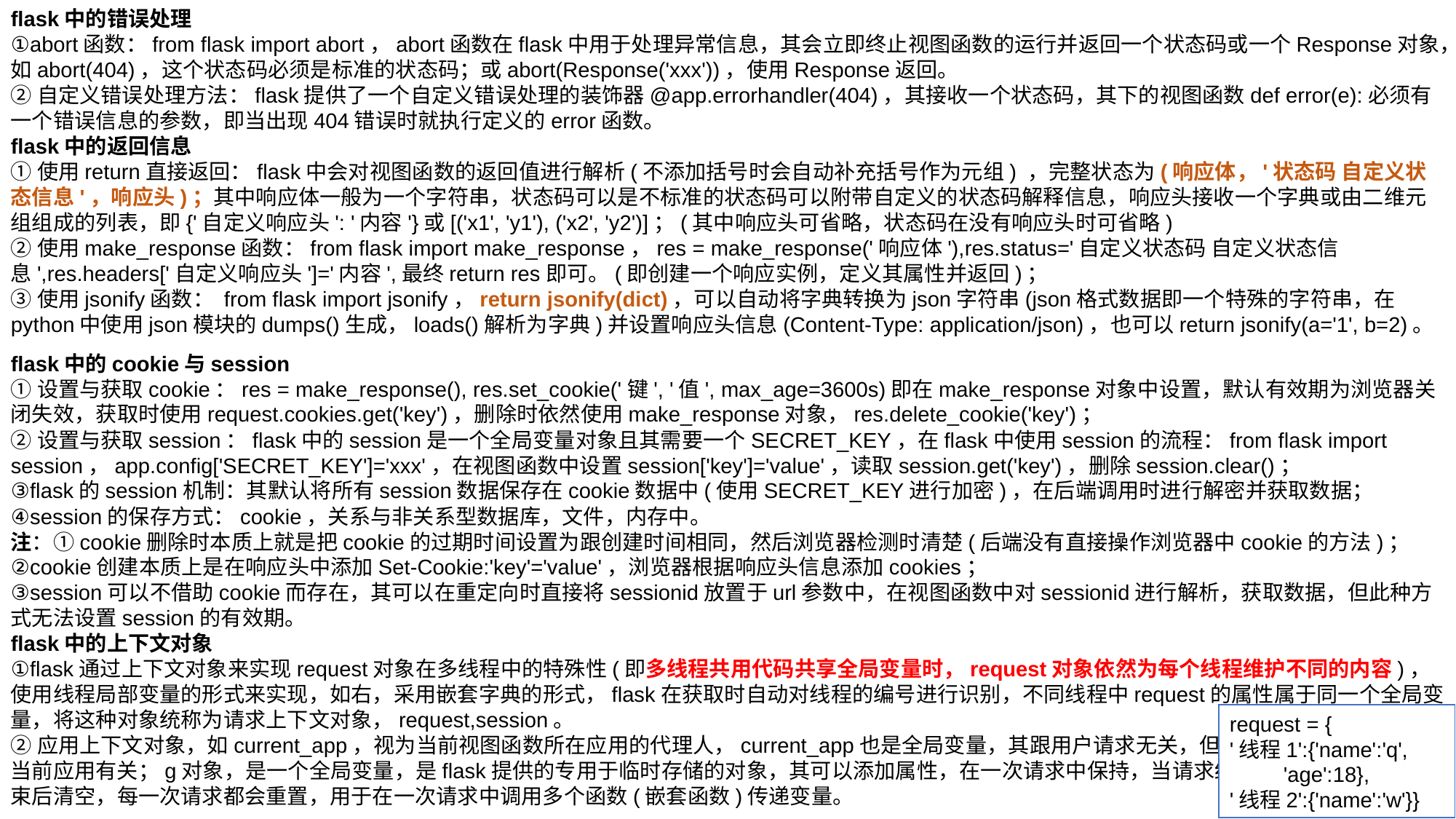

flask中的错误处理
①abort函数：from flask import abort，abort函数在flask中用于处理异常信息，其会立即终止视图函数的运行并返回一个状态码或一个Response对象，如abort(404)，这个状态码必须是标准的状态码；或abort(Response('xxx'))，使用Response返回。
②自定义错误处理方法：flask提供了一个自定义错误处理的装饰器@app.errorhandler(404)，其接收一个状态码，其下的视图函数def error(e):必须有一个错误信息的参数，即当出现404错误时就执行定义的error函数。
flask中的返回信息
①使用return直接返回：flask中会对视图函数的返回值进行解析(不添加括号时会自动补充括号作为元组) ，完整状态为(响应体，'状态码 自定义状态信息'，响应头)；其中响应体一般为一个字符串，状态码可以是不标准的状态码可以附带自定义的状态码解释信息，响应头接收一个字典或由二维元组组成的列表，即{'自定义响应头': '内容'}或[('x1', 'y1'), ('x2', 'y2')]；(其中响应头可省略，状态码在没有响应头时可省略)
②使用make_response函数：from flask import make_response，res = make_response('响应体'),res.status='自定义状态码 自定义状态信息',res.headers['自定义响应头']='内容',最终return res即可。(即创建一个响应实例，定义其属性并返回)；
③使用jsonify函数： from flask import jsonify，return jsonify(dict)，可以自动将字典转换为json字符串(json格式数据即一个特殊的字符串，在python中使用json模块的dumps()生成，loads()解析为字典)并设置响应头信息(Content-Type: application/json)，也可以return jsonify(a='1', b=2)。
flask中的cookie与session
①设置与获取cookie：res = make_response(), res.set_cookie('键', '值', max_age=3600s)即在make_response对象中设置，默认有效期为浏览器关闭失效，获取时使用request.cookies.get('key')，删除时依然使用make_response对象，res.delete_cookie('key')；
②设置与获取session：flask中的session是一个全局变量对象且其需要一个SECRET_KEY，在flask中使用session的流程：from flask import session，app.config['SECRET_KEY']='xxx'，在视图函数中设置session['key']='value'，读取session.get('key')，删除session.clear()；
③flask的session机制：其默认将所有session数据保存在cookie数据中(使用SECRET_KEY进行加密)，在后端调用时进行解密并获取数据；
④session的保存方式：cookie，关系与非关系型数据库，文件，内存中。
注：①cookie删除时本质上就是把cookie的过期时间设置为跟创建时间相同，然后浏览器检测时清楚(后端没有直接操作浏览器中cookie的方法)；
②cookie创建本质上是在响应头中添加Set-Cookie:'key'='value'，浏览器根据响应头信息添加cookies；
③session可以不借助cookie而存在，其可以在重定向时直接将sessionid放置于url参数中，在视图函数中对sessionid进行解析，获取数据，但此种方式无法设置session的有效期。
flask中的上下文对象
①flask通过上下文对象来实现request对象在多线程中的特殊性(即多线程共用代码共享全局变量时，request对象依然为每个线程维护不同的内容)，使用线程局部变量的形式来实现，如右，采用嵌套字典的形式，flask在获取时自动对线程的编号进行识别，不同线程中request的属性属于同一个全局变量，将这种对象统称为请求上下文对象，request,session。
②应用上下文对象，如current_app，视为当前视图函数所在应用的代理人，current_app也是全局变量，其跟用户请求无关，但与
当前应用有关；g对象，是一个全局变量，是flask提供的专用于临时存储的对象，其可以添加属性，在一次请求中保持，当请求结
束后清空，每一次请求都会重置，用于在一次请求中调用多个函数(嵌套函数)传递变量。
request = {
'线程1':{'name':'q',
         'age':18},
'线程2':{'name':'w'}}